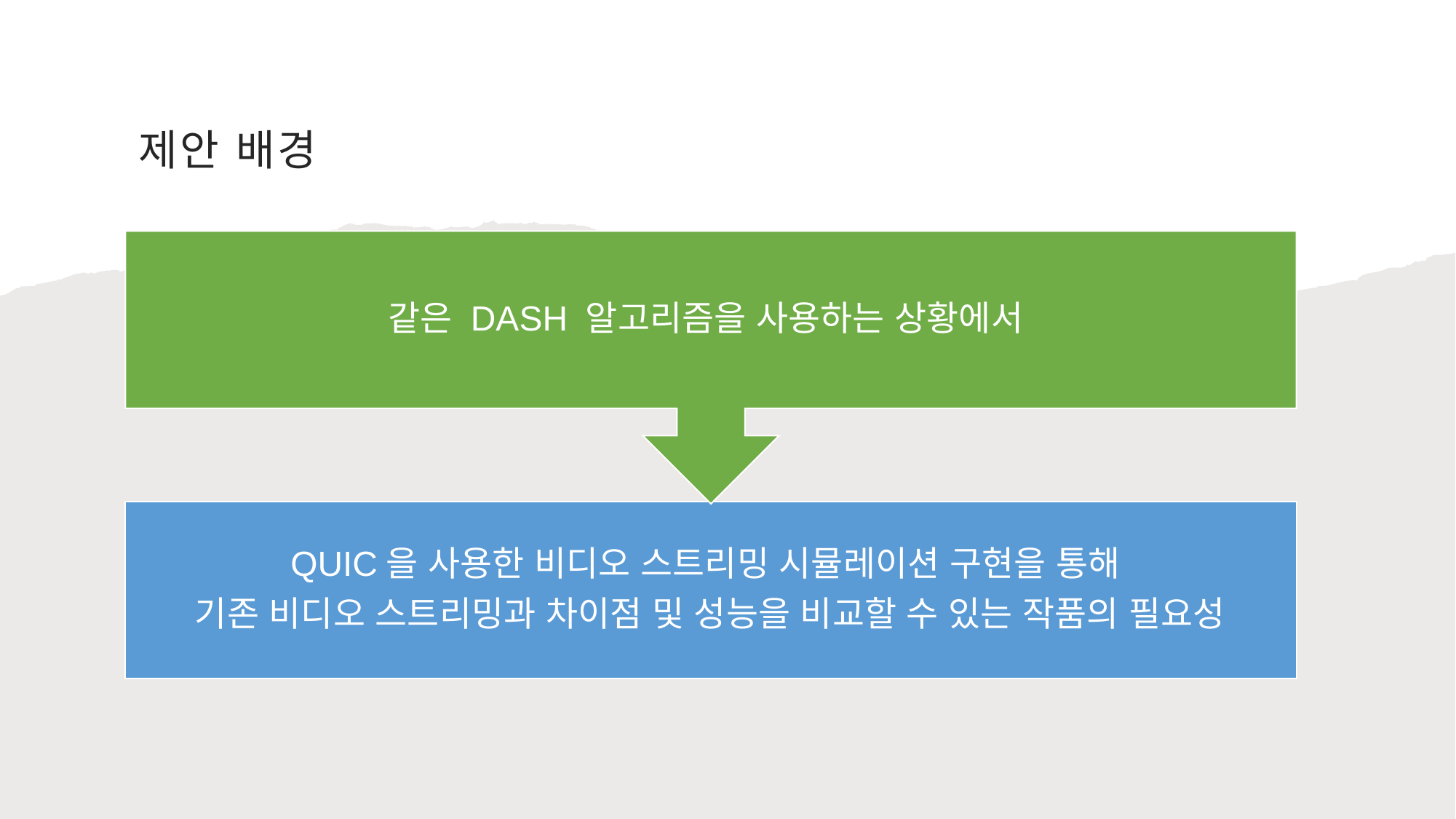

# 제안 배경

QUIC을 사용한 비디오 스트리밍 시뮬레이션 구현을 통해
기존 비디오 스트리밍과 차이점 및 성능을 비교할 수 있는 작품의 필요성
같은 DASH 알고리즘을 사용하는 상황에서